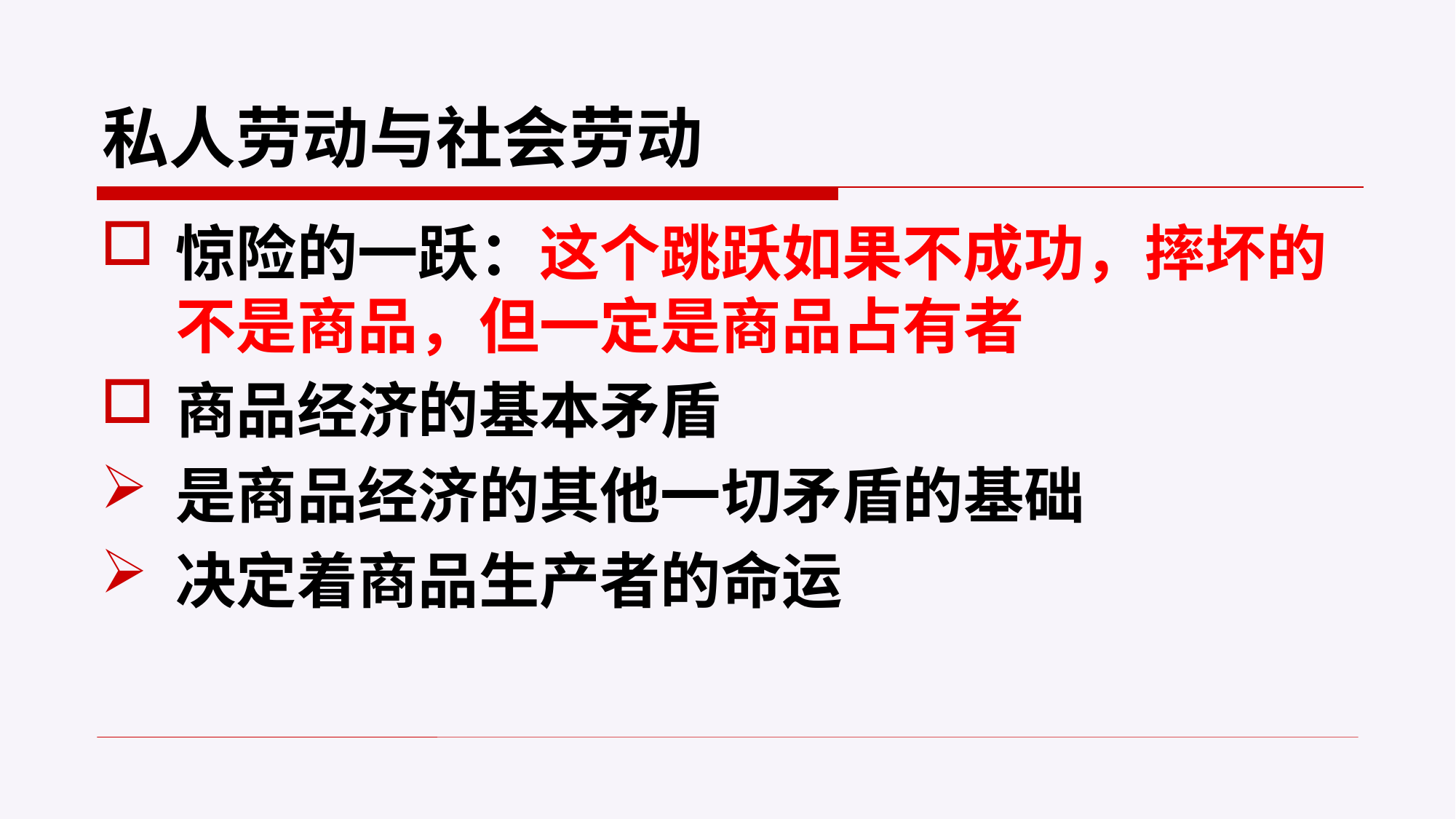

# 私人劳动与社会劳动
惊险的一跃：这个跳跃如果不成功，摔坏的不是商品，但一定是商品占有者
商品经济的基本矛盾
是商品经济的其他一切矛盾的基础
决定着商品生产者的命运